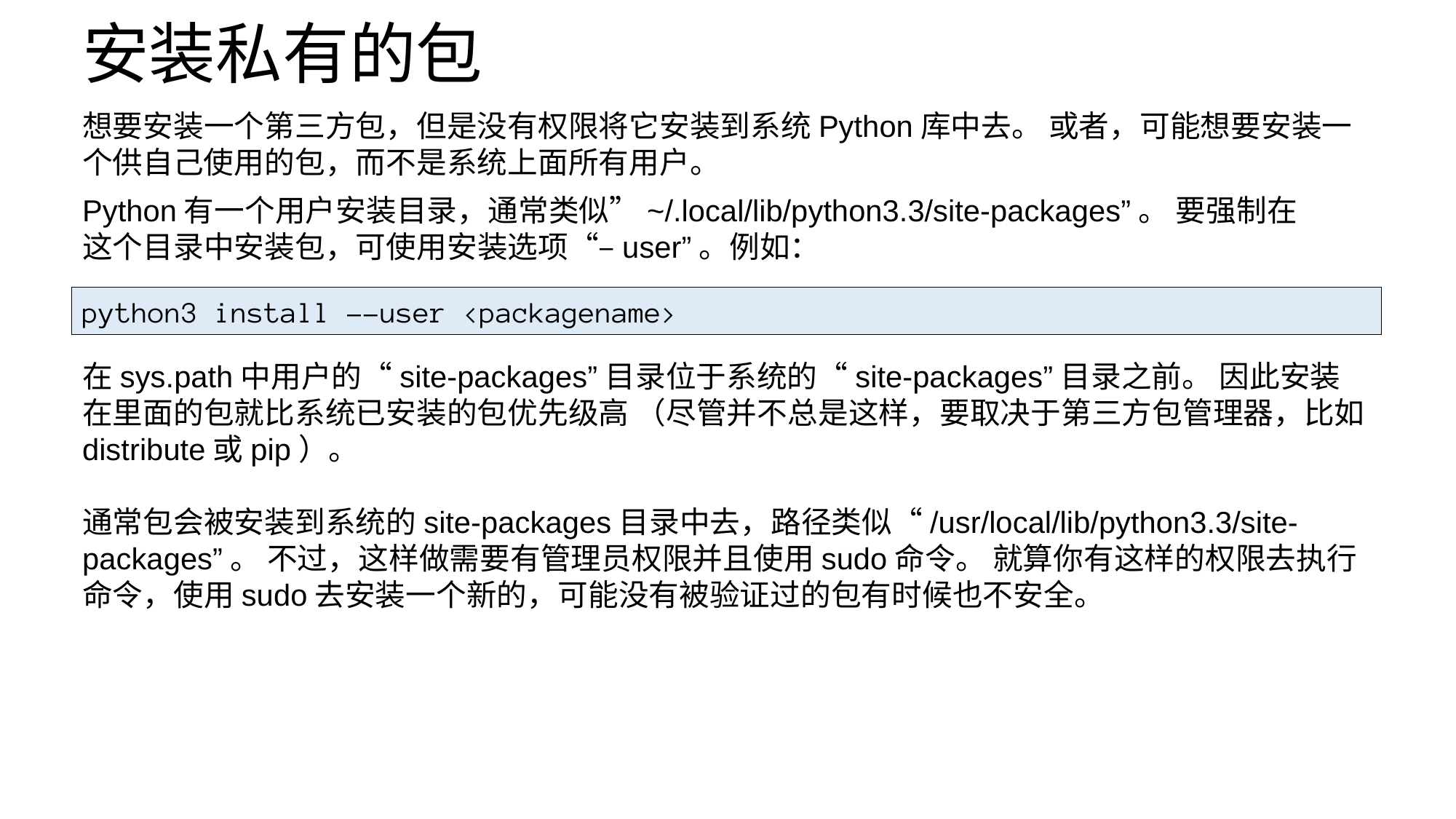

# 安装私有的包
想要安装一个第三方包，但是没有权限将它安装到系统Python库中去。 或者，可能想要安装一个供自己使用的包，而不是系统上面所有用户。
Python有一个用户安装目录，通常类似”~/.local/lib/python3.3/site-packages”。 要强制在这个目录中安装包，可使用安装选项“–user”。例如：
python3 install --user <packagename>
在sys.path中用户的“site-packages”目录位于系统的“site-packages”目录之前。 因此安装在里面的包就比系统已安装的包优先级高 （尽管并不总是这样，要取决于第三方包管理器，比如distribute或pip）。

通常包会被安装到系统的site-packages目录中去，路径类似“/usr/local/lib/python3.3/site-packages”。 不过，这样做需要有管理员权限并且使用sudo命令。 就算你有这样的权限去执行命令，使用sudo去安装一个新的，可能没有被验证过的包有时候也不安全。